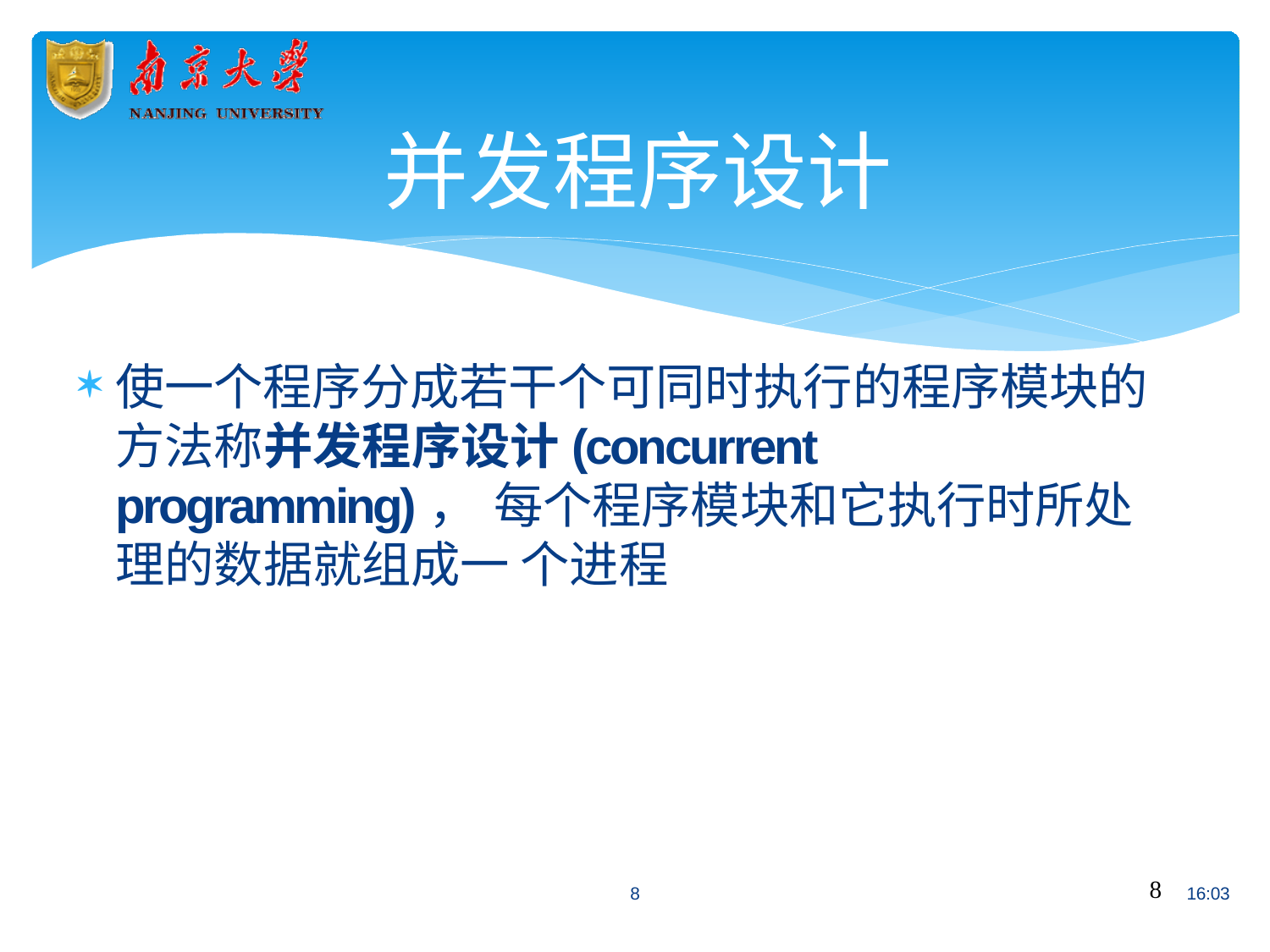

# 并发程序设计

使一个程序分成若干个可同时执行的程序模块的 方法称并发程序设计(concurrent programming)，  每个程序模块和它执行时所处理的数据就组成一 个进程
8
8
16:03